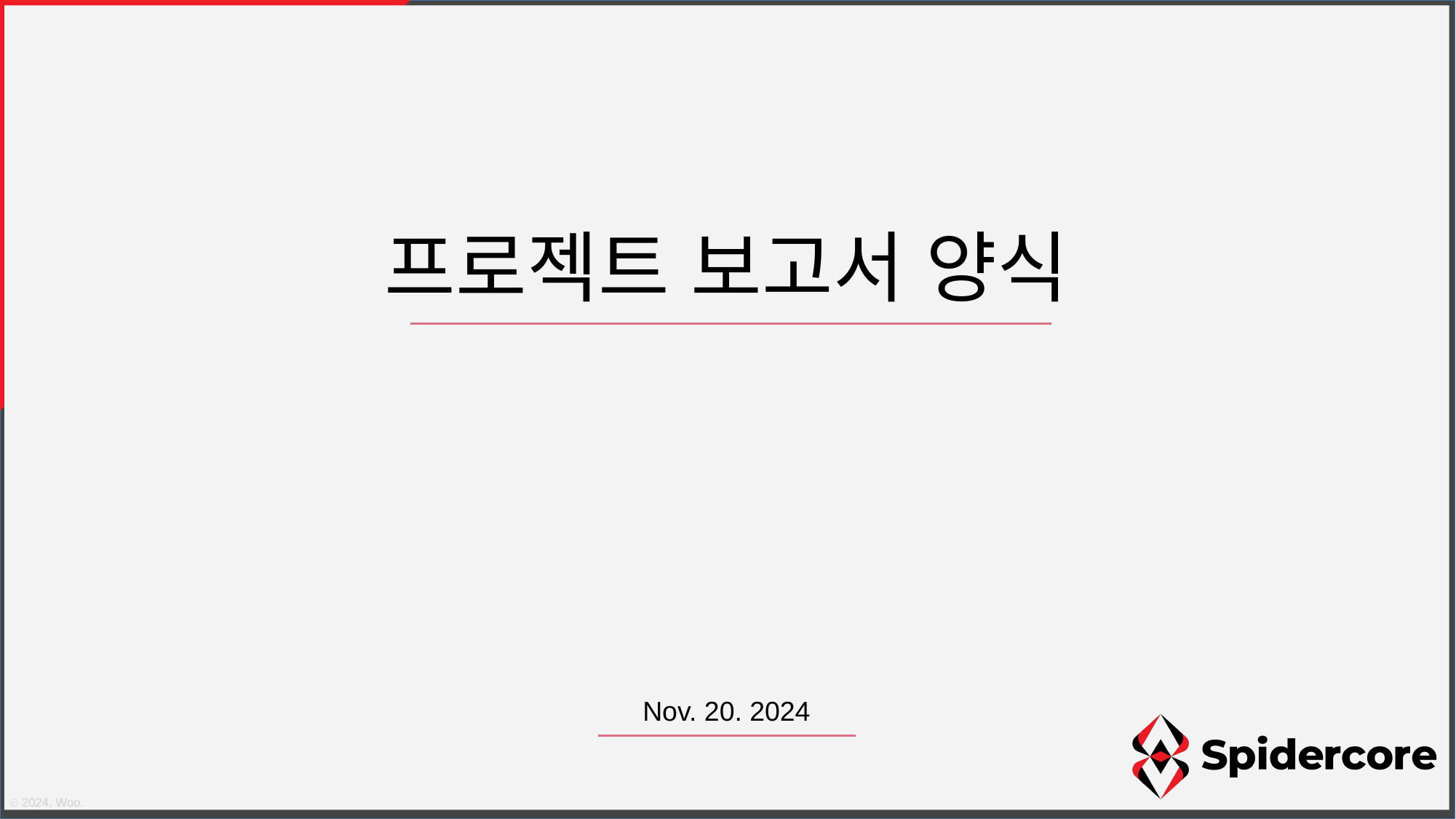

# 프로젝트 보고서 양식
Nov. 20. 2024